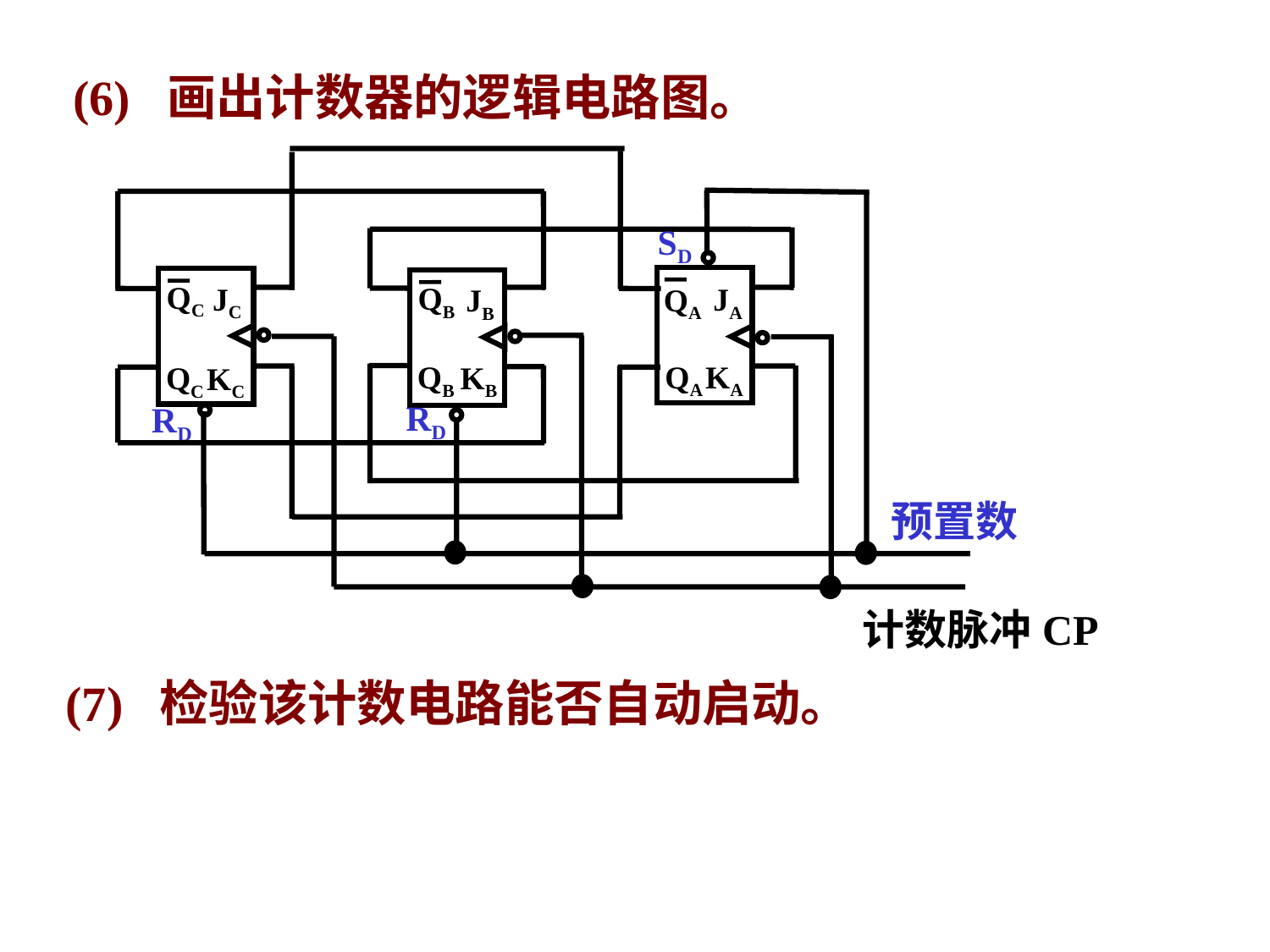

(6)  画出计数器的逻辑电路图。

SD

QA

QA
KA

QC
JC

QC
KC

QB
JB

QB
JA

KB

RD
RD

预置数

计数脉冲CP
(7)  检验该计数电路能否自动启动。